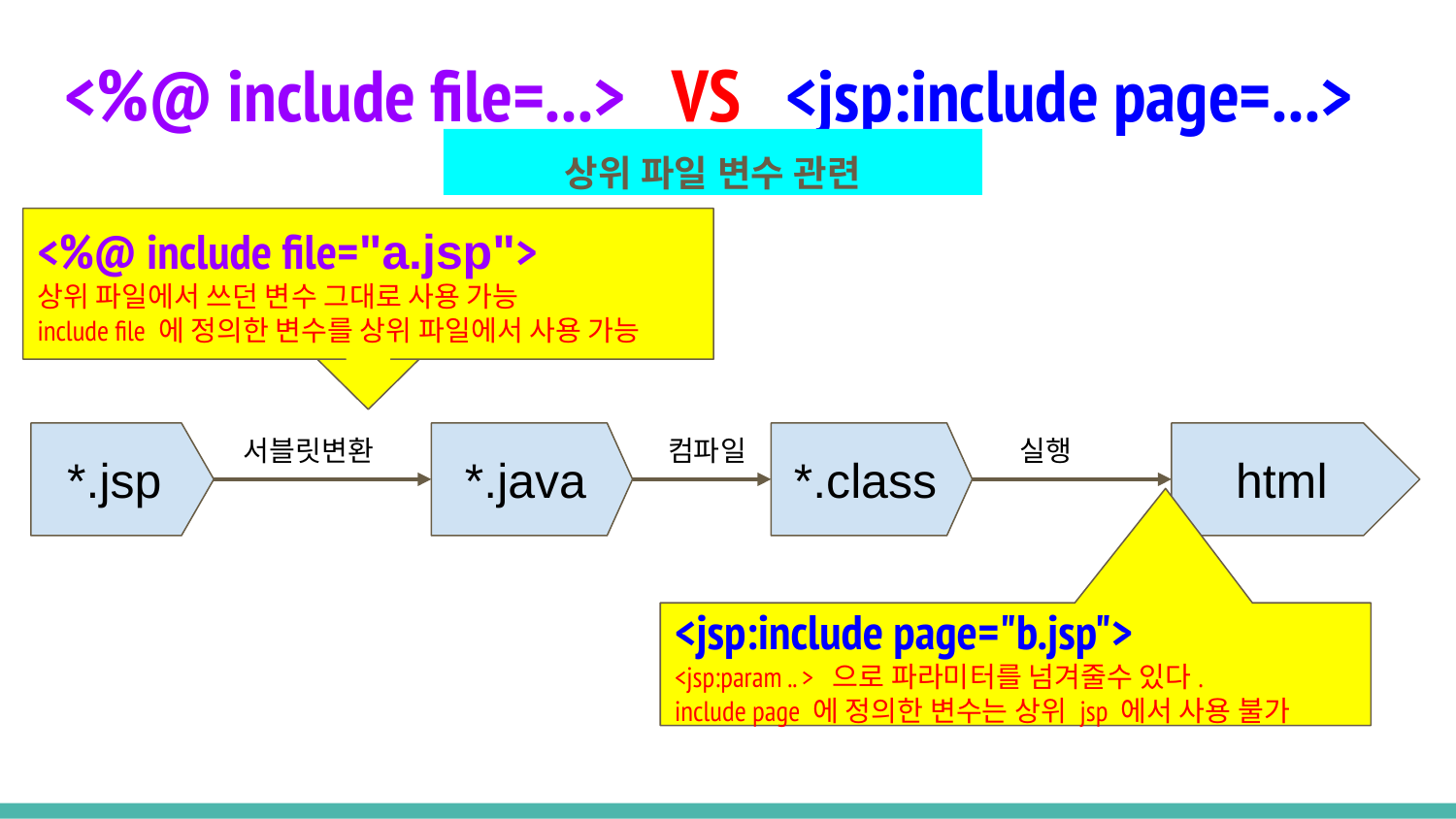

# <%@ include file=...>   VS   <jsp:include page=...>
상위 파일 변수 관련
<%@ include file="a.jsp">
상위 파일에서 쓰던 변수 그대로 사용 가능
include file 에 정의한 변수를 상위 파일에서 사용 가능
서블릿변환
컴파일
실행
*.jsp
*.java
*.class
html
<jsp:include page="b.jsp">
<jsp:param .. >  으로 파라미터를 넘겨줄수 있다.
include page 에 정의한 변수는 상위 jsp 에서 사용 불가